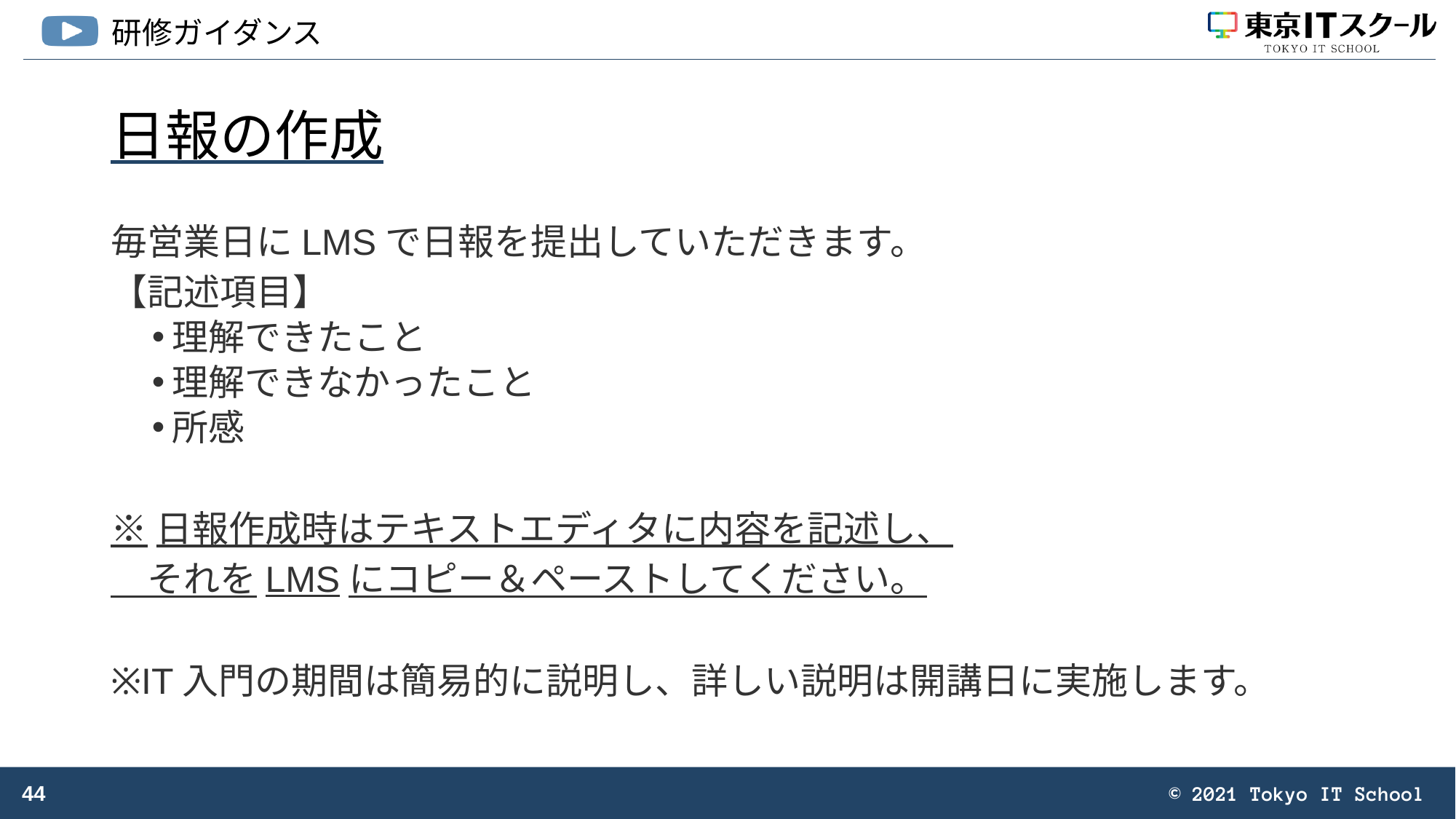

研修ガイダンス
# 日報の作成
毎営業日にLMSで日報を提出していただきます。
【記述項目】
理解できたこと
理解できなかったこと
所感

※日報作成時はテキストエディタに内容を記述し、
　それをLMSにコピー＆ペーストしてください。

※IT入門の期間は簡易的に説明し、詳しい説明は開講日に実施します。
44